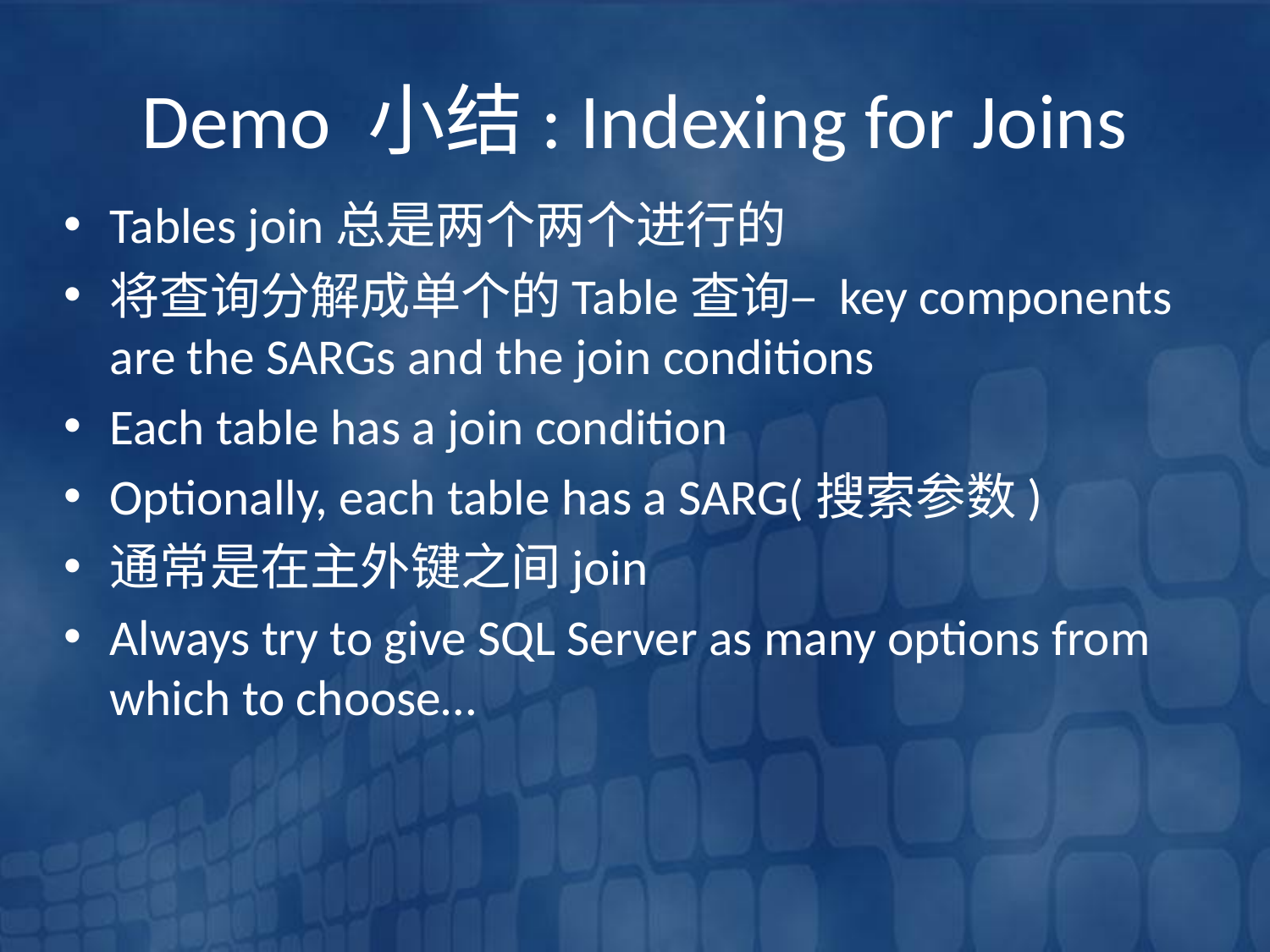

# Demo 小结: Indexing for Joins
Tables join总是两个两个进行的
将查询分解成单个的Table查询– key components are the SARGs and the join conditions
Each table has a join condition
Optionally, each table has a SARG(搜索参数)
通常是在主外键之间join
Always try to give SQL Server as many options from which to choose…